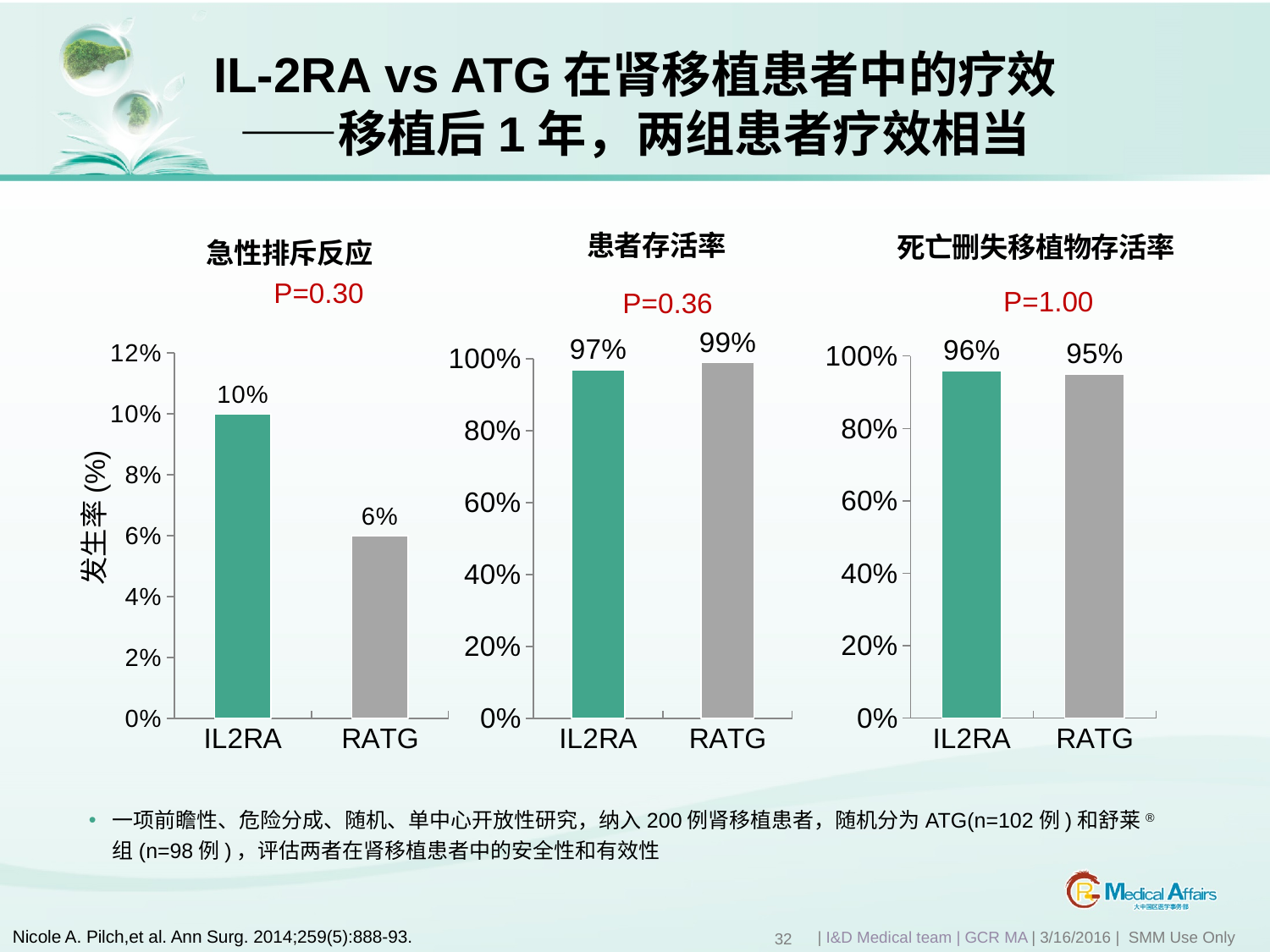

IL-2RA vs ATG在肾移植患者中的疗效
——移植后1年，两组患者疗效相当

### Chart:

| Category | 死亡删失移植物存活率 |
|---|---|
| IL2RA | 0.96 |
| RATG | 0.95 |
P=1.00

### Chart:

| Category | 患者存活率 |
|---|---|
| IL2RA | 0.97 |
| RATG | 0.99 |
P=0.36

### Chart: 急性排斥反应

| Category | 急排 |
|---|---|
| IL2RA | 0.1 |
| RATG | 0.06 |
P=0.30
发生率(%)
一项前瞻性、危险分成、随机、单中心开放性研究，纳入200例肾移植患者，随机分为ATG(n=102例)和舒莱®组(n=98例)，评估两者在肾移植患者中的安全性和有效性
Nicole A. Pilch,et al. Ann Surg. 2014;259(5):888-93.